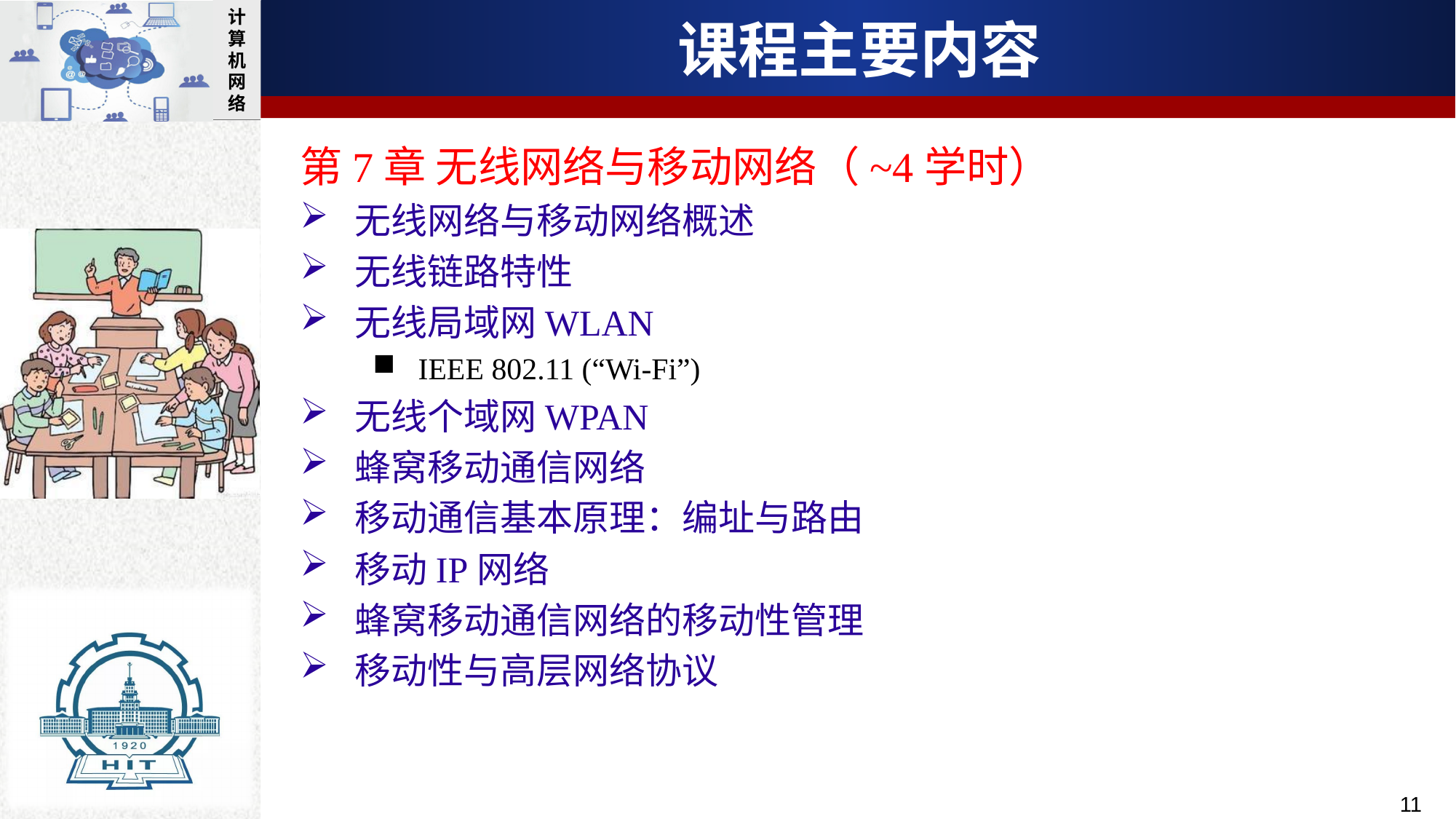

# 课程主要内容
第7章 无线网络与移动网络（~4学时）
无线网络与移动网络概述
无线链路特性
无线局域网WLAN
IEEE 802.11 (“Wi-Fi”)
无线个域网WPAN
蜂窝移动通信网络
移动通信基本原理：编址与路由
移动IP网络
蜂窝移动通信网络的移动性管理
移动性与高层网络协议
11